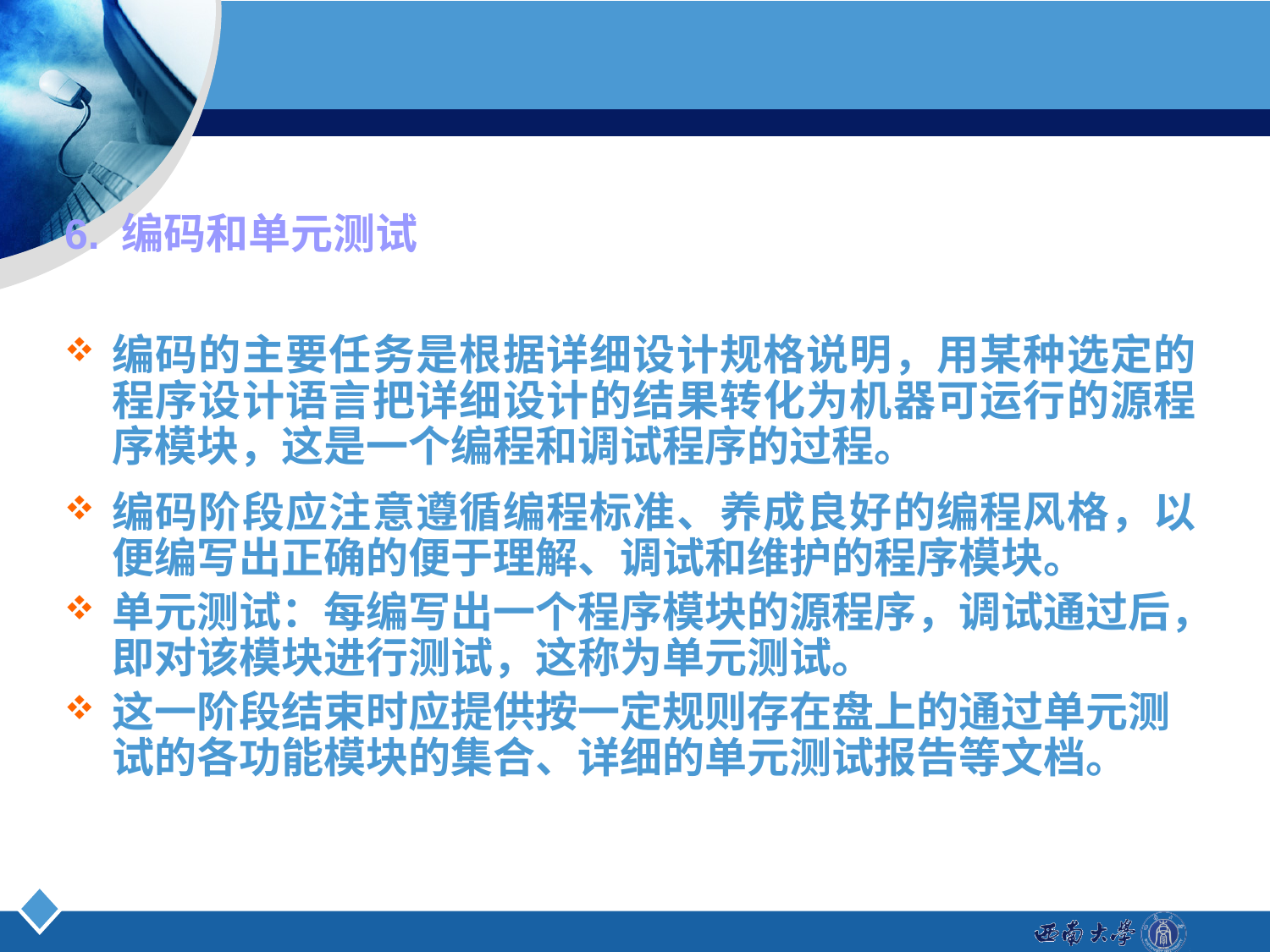

6. 编码和单元测试

编码的主要任务是根据详细设计规格说明，用某种选定的程序设计语言把详细设计的结果转化为机器可运行的源程序模块，这是一个编程和调试程序的过程。
编码阶段应注意遵循编程标准、养成良好的编程风格，以便编写出正确的便于理解、调试和维护的程序模块。
单元测试：每编写出一个程序模块的源程序，调试通过后，即对该模块进行测试，这称为单元测试。
这一阶段结束时应提供按一定规则存在盘上的通过单元测试的各功能模块的集合、详细的单元测试报告等文档。